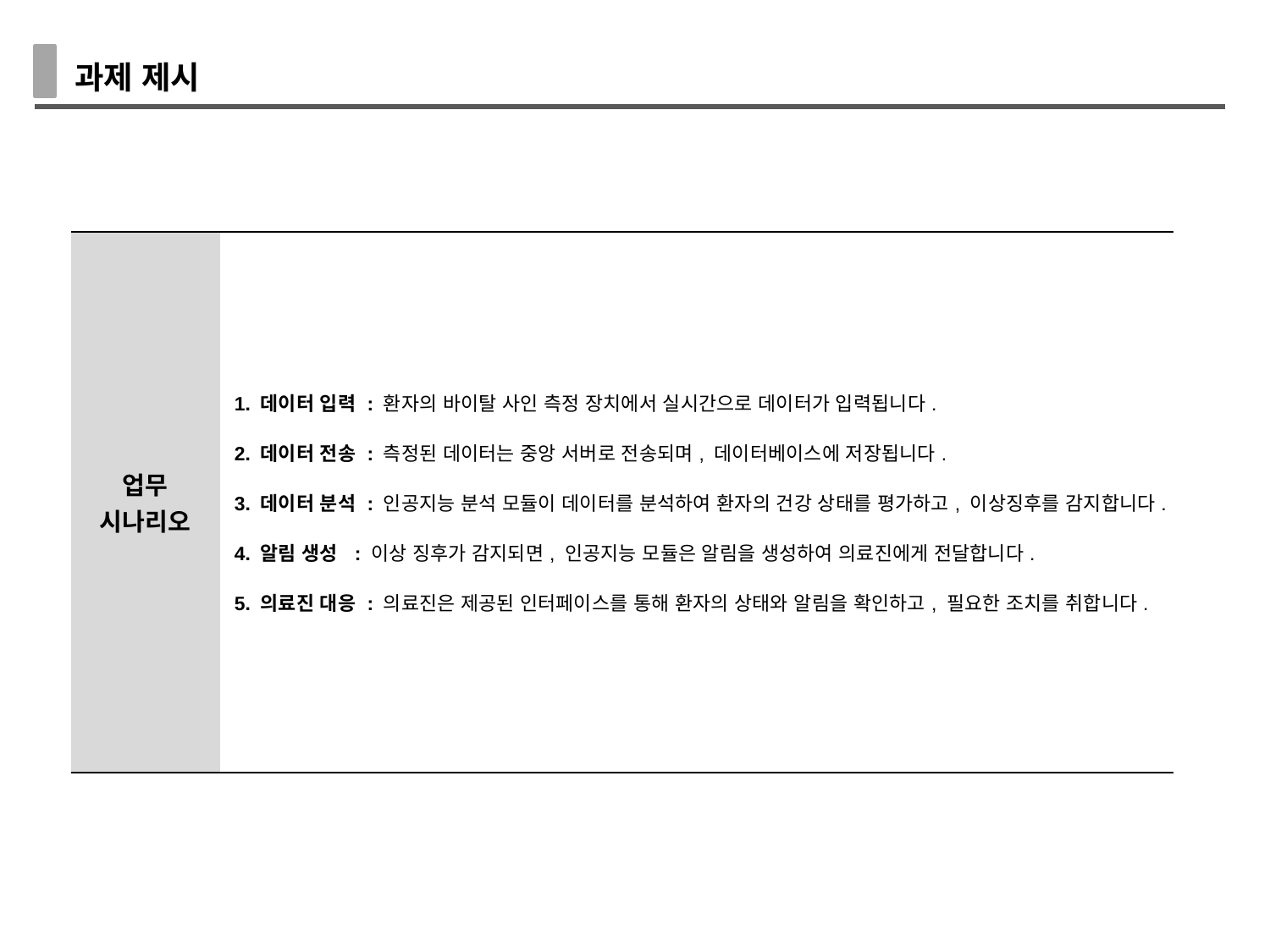

과제 제시
| 업무 시나리오 | 1. 데이터 입력 : 환자의 바이탈 사인 측정 장치에서 실시간으로 데이터가 입력됩니다. 2. 데이터 전송 : 측정된 데이터는 중앙 서버로 전송되며, 데이터베이스에 저장됩니다. 3. 데이터 분석 : 인공지능 분석 모듈이 데이터를 분석하여 환자의 건강 상태를 평가하고, 이상징후를 감지합니다. 4. 알림 생성 : 이상 징후가 감지되면, 인공지능 모듈은 알림을 생성하여 의료진에게 전달합니다. 5. 의료진 대응 : 의료진은 제공된 인터페이스를 통해 환자의 상태와 알림을 확인하고, 필요한 조치를 취합니다. |
| --- | --- |